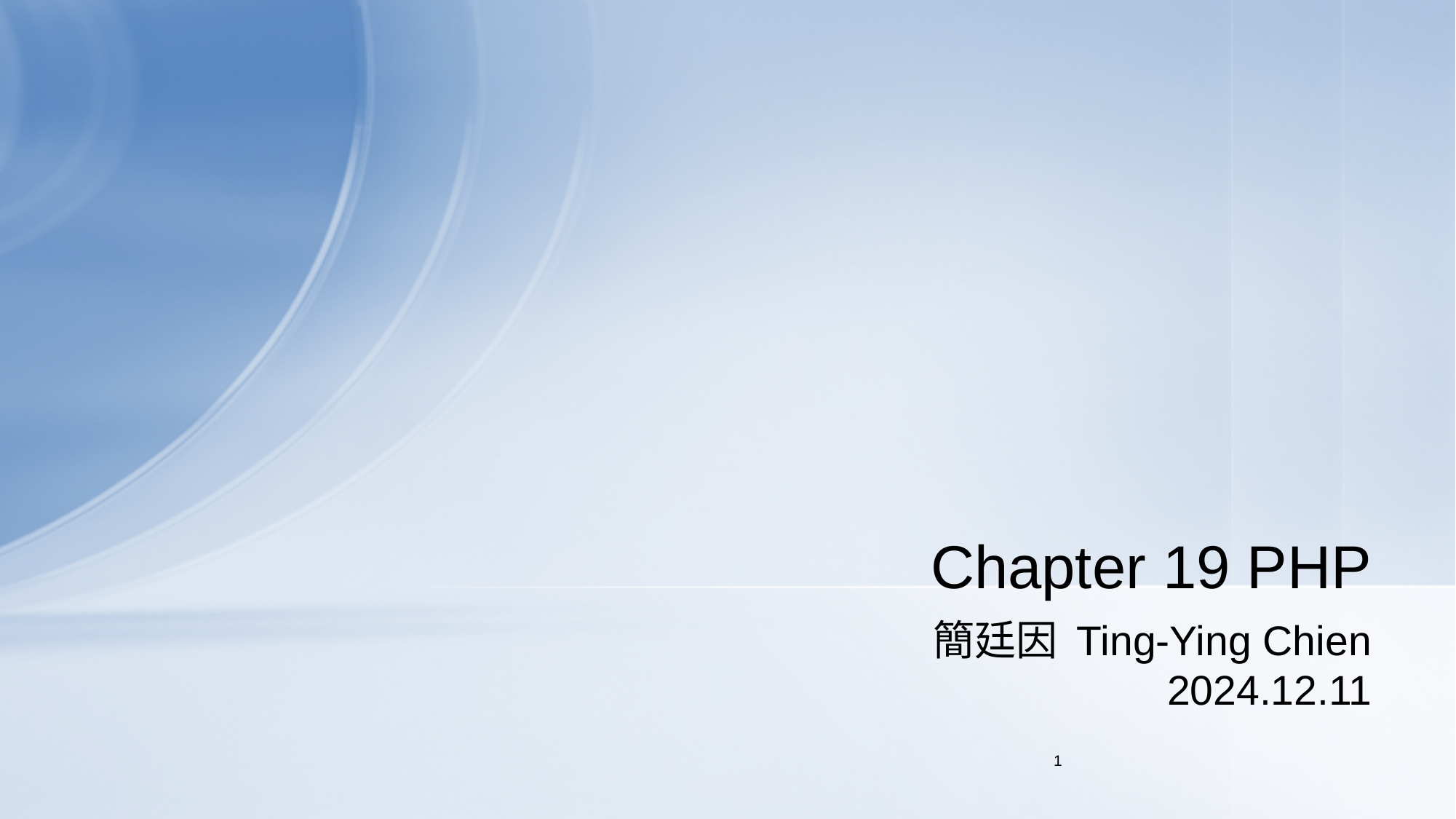

# Chapter 19 PHP
簡廷因 Ting-Ying Chien
2024.12.11

1